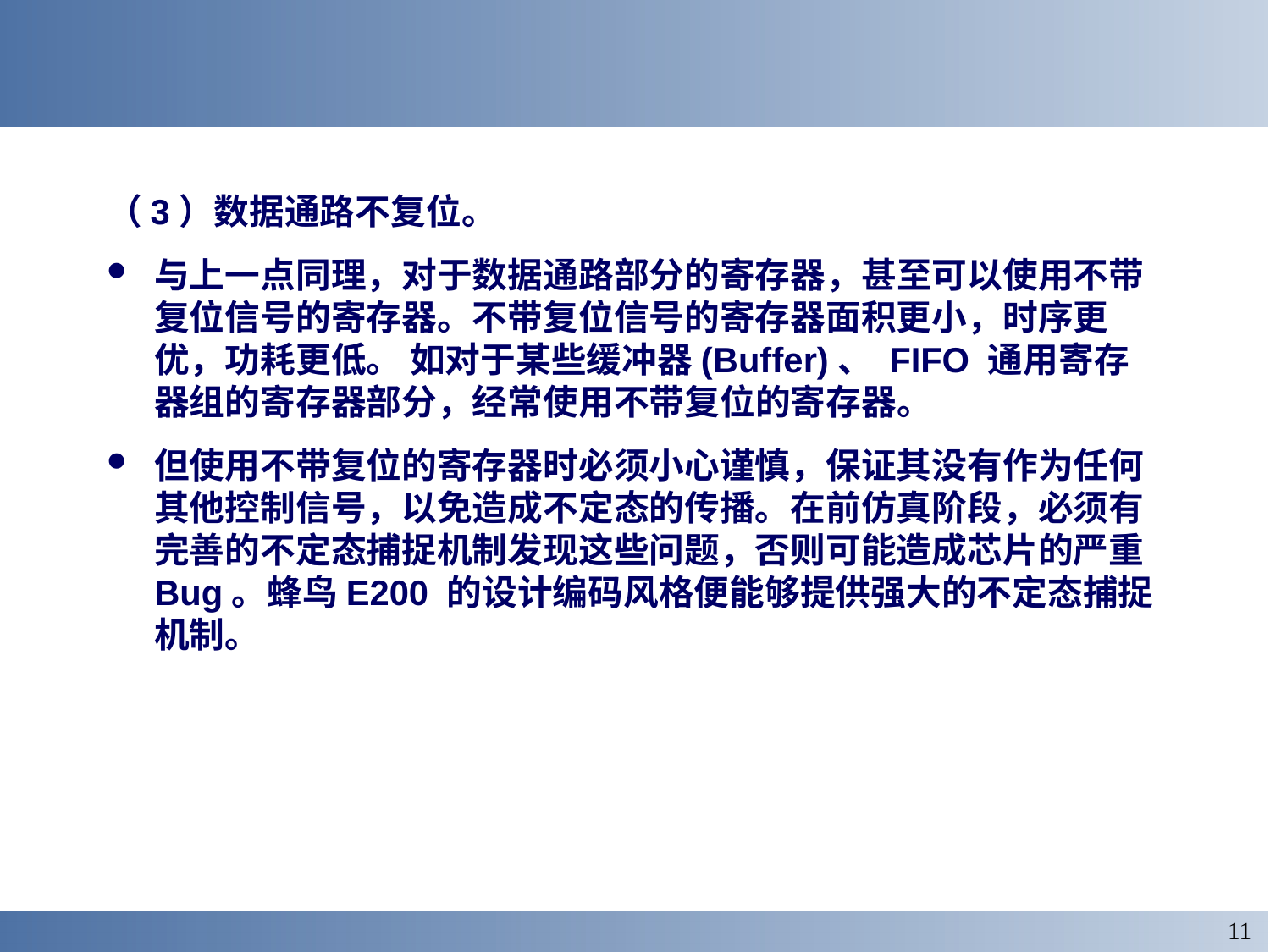

#
（3）数据通路不复位。
与上一点同理，对于数据通路部分的寄存器，甚至可以使用不带复位信号的寄存器。不带复位信号的寄存器面积更小，时序更优，功耗更低。 如对于某些缓冲器(Buffer)、 FIFO 通用寄存器组的寄存器部分，经常使用不带复位的寄存器。
但使用不带复位的寄存器时必须小心谨慎，保证其没有作为任何其他控制信号，以免造成不定态的传播。在前仿真阶段，必须有完善的不定态捕捉机制发现这些问题，否则可能造成芯片的严重 Bug。蜂鸟E200 的设计编码风格便能够提供强大的不定态捕捉机制。